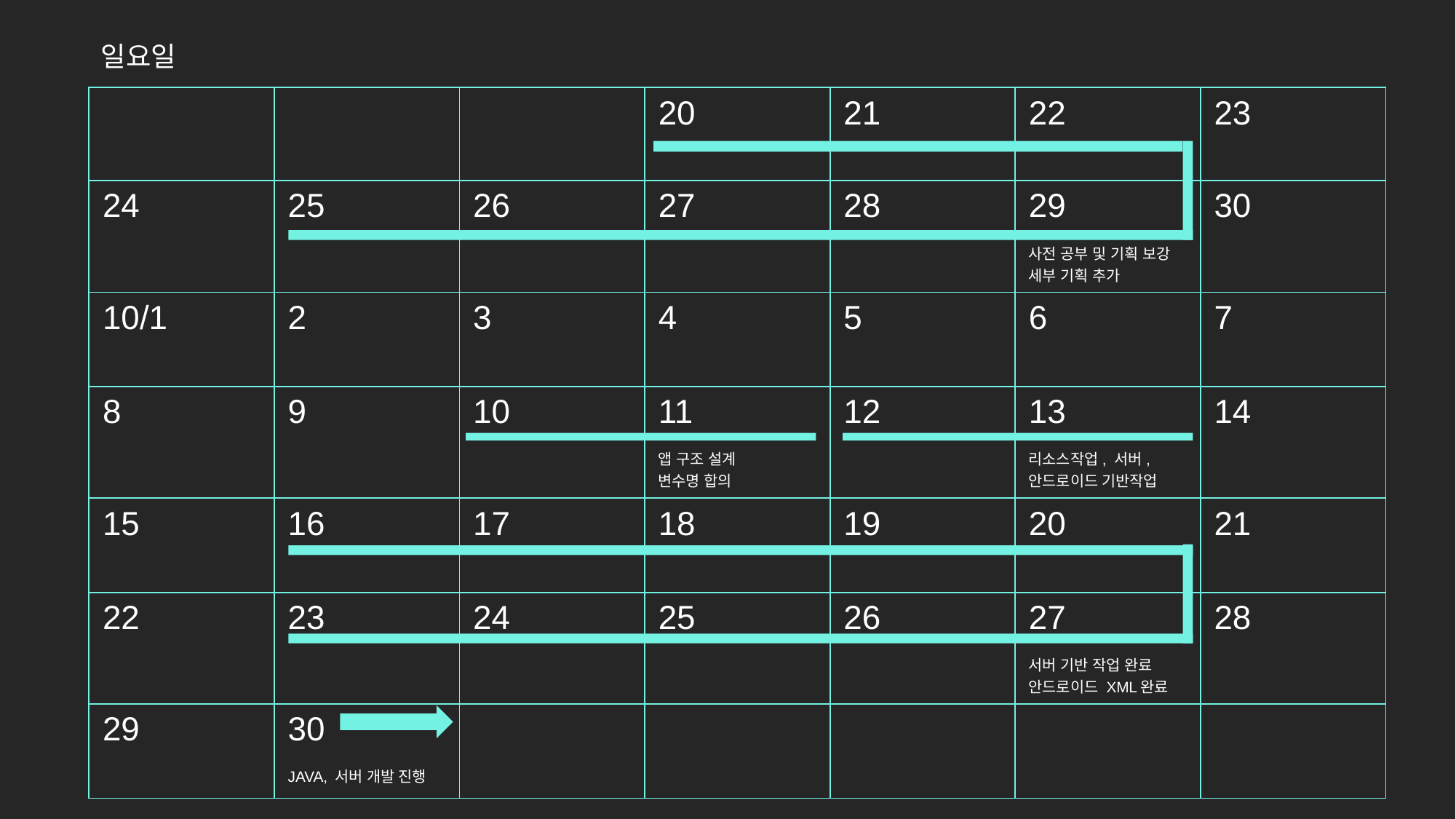

일요일
|  |  |  | 20 | 21 | 22 | 23 |
| --- | --- | --- | --- | --- | --- | --- |
| 24 | 25 | 26 | 27 | 28 | 29 사전 공부 및 기획 보강 세부 기획 추가 | 30 |
| 10/1 | 2 | 3 | 4 | 5 | 6 | 7 |
| 8 | 9 | 10 | 11 앱 구조 설계 변수명 합의 | 12 | 13 리소스작업, 서버, 안드로이드 기반작업 | 14 |
| 15 | 16 | 17 | 18 | 19 | 20 | 21 |
| 22 | 23 | 24 | 25 | 26 | 27 서버 기반 작업 완료 안드로이드 XML완료 | 28 |
| 29 | 30 JAVA, 서버 개발 진행 |  |  |  |  |  |